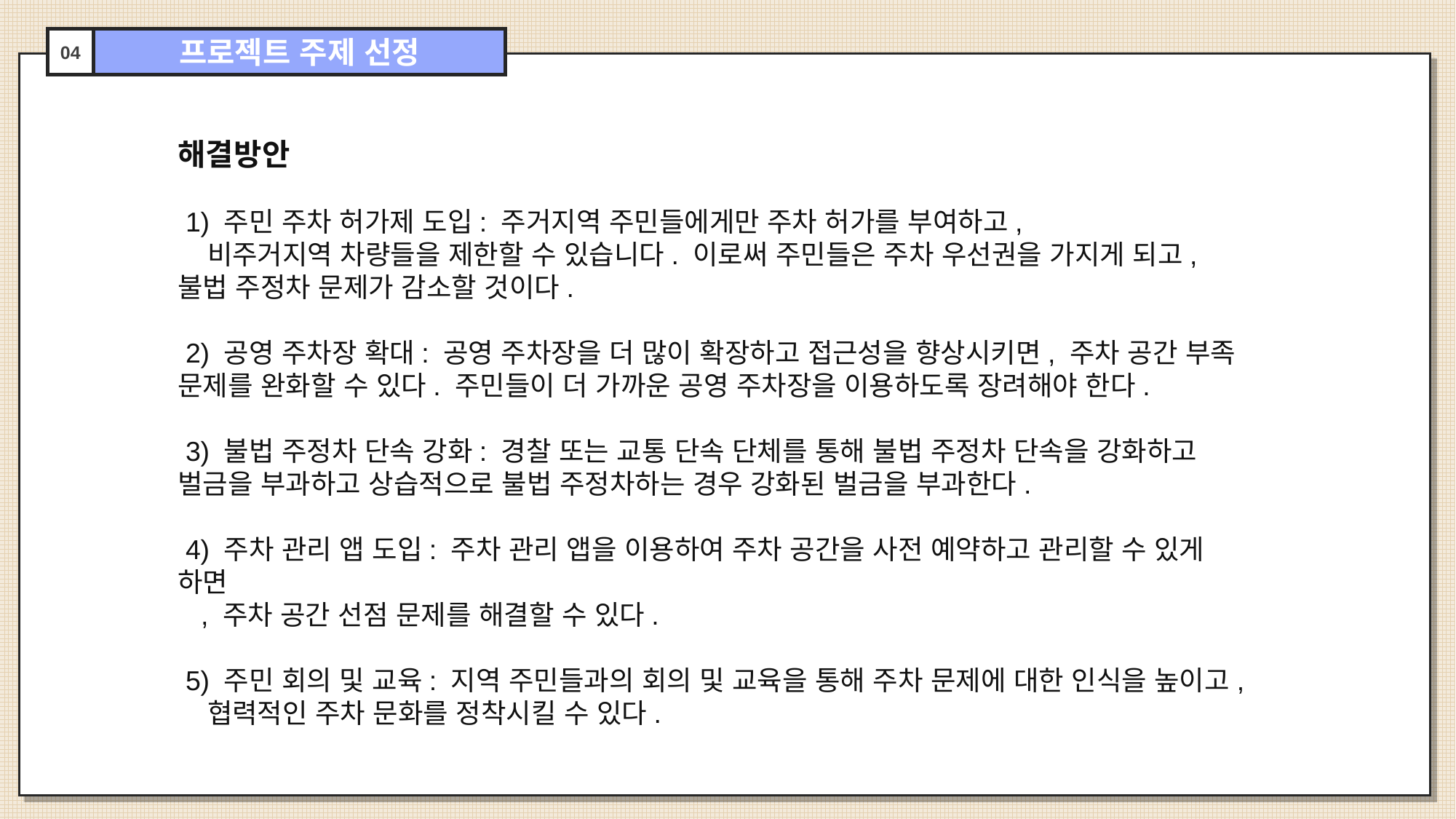

04
프로젝트 주제 선정

해결방안

 1) 주민 주차 허가제 도입: 주거지역 주민들에게만 주차 허가를 부여하고,
   비주거지역 차량들을 제한할 수 있습니다. 이로써 주민들은 주차 우선권을 가지게 되고, 불법 주정차 문제가 감소할 것이다.

 2) 공영 주차장 확대: 공영 주차장을 더 많이 확장하고 접근성을 향상시키면, 주차 공간 부족 문제를 완화할 수 있다. 주민들이 더 가까운 공영 주차장을 이용하도록 장려해야 한다.

 3) 불법 주정차 단속 강화: 경찰 또는 교통 단속 단체를 통해 불법 주정차 단속을 강화하고 벌금을 부과하고 상습적으로 불법 주정차하는 경우 강화된 벌금을 부과한다.

 4) 주차 관리 앱 도입: 주차 관리 앱을 이용하여 주차 공간을 사전 예약하고 관리할 수 있게 하면
   , 주차 공간 선점 문제를 해결할 수 있다.

 5) 주민 회의 및 교육: 지역 주민들과의 회의 및 교육을 통해 주차 문제에 대한 인식을 높이고,
   협력적인 주차 문화를 정착시킬 수 있다.